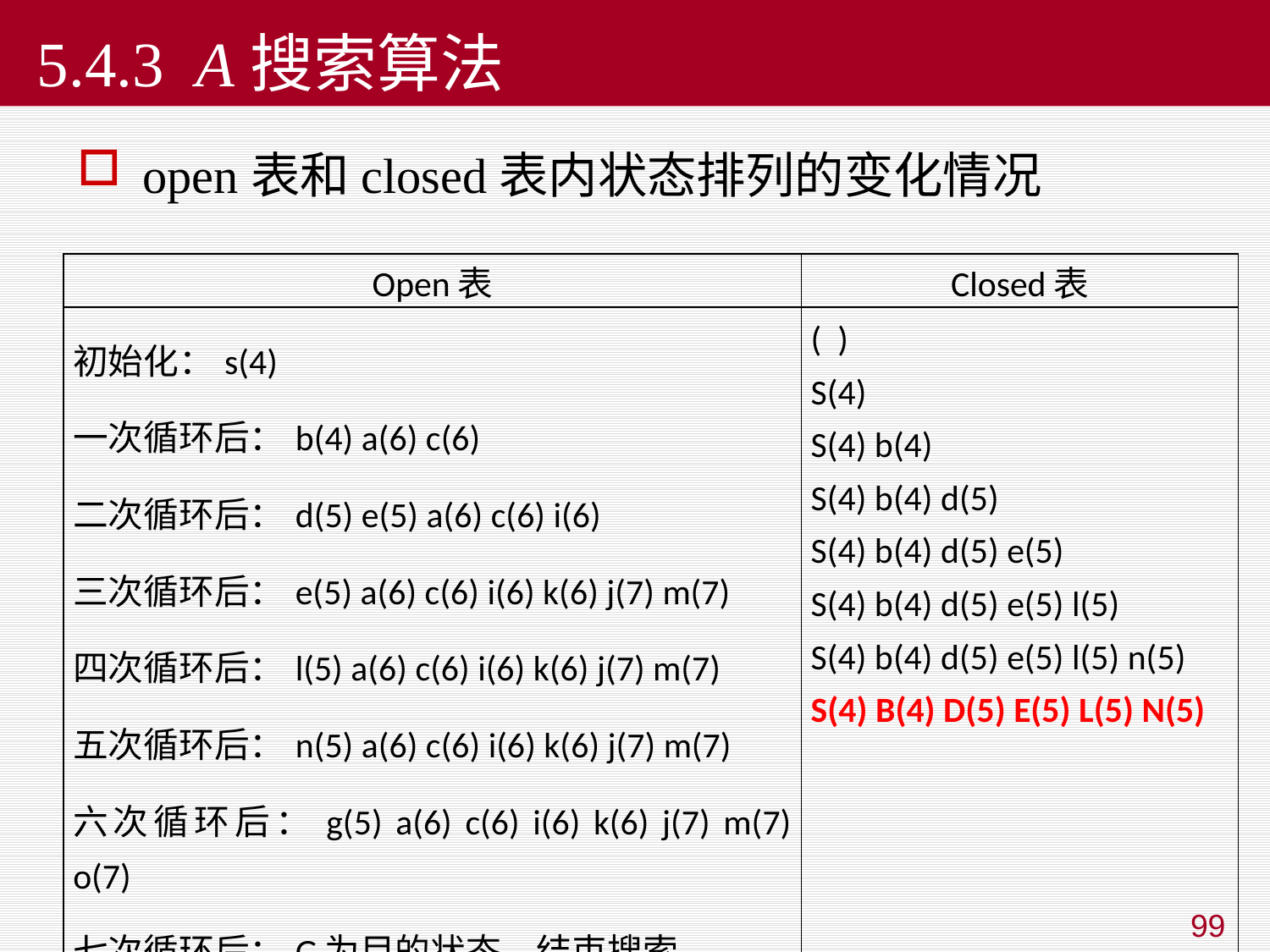

# 5.4.3  A搜索算法
open表和closed表内状态排列的变化情况
| Open表 | Closed表 |
| --- | --- |
| 初始化：s(4) 一次循环后：b(4) a(6) c(6) 二次循环后：d(5) e(5) a(6) c(6) i(6) 三次循环后：e(5) a(6) c(6) i(6) k(6) j(7) m(7) 四次循环后：l(5) a(6) c(6) i(6) k(6) j(7) m(7) 五次循环后：n(5) a(6) c(6) i(6) k(6) j(7) m(7) 六次循环后：g(5) a(6) c(6) i(6) k(6) j(7) m(7) o(7) 七次循环后：G为目的状态，结束搜索 | ( ) S(4) S(4) b(4) S(4) b(4) d(5) S(4) b(4) d(5) e(5) S(4) b(4) d(5) e(5) l(5) S(4) b(4) d(5) e(5) l(5) n(5) S(4) B(4) D(5) E(5) L(5) N(5) |
99